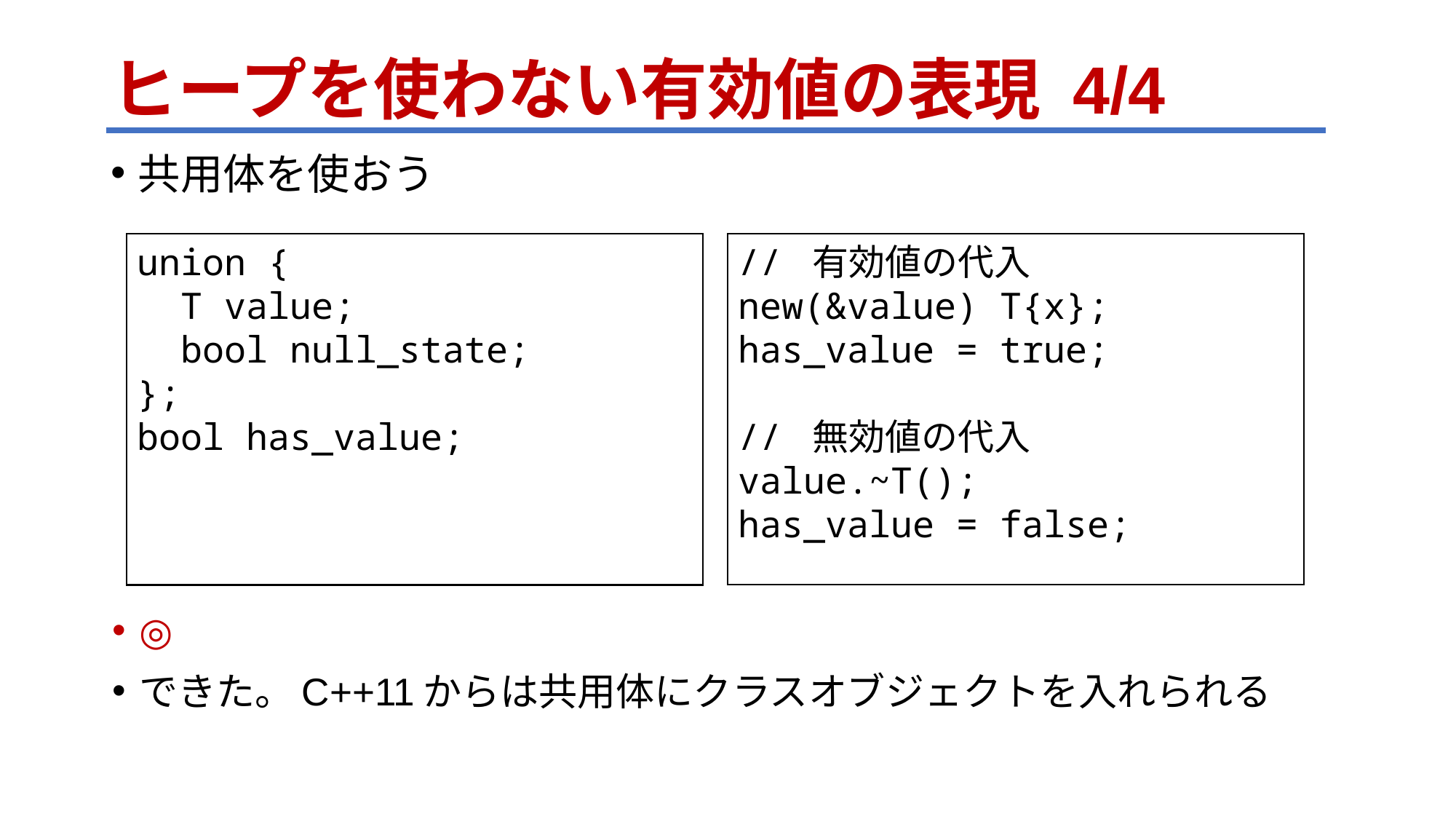

# ヒープを使わない有効値の表現 4/4
共用体を使おう
// 有効値の代入
new(&value) T{x};
has_value = true;

// 無効値の代入
value.~T();
has_value = false;
union {
  T value;
  bool null_state;
};
bool has_value;
◎
できた。C++11からは共用体にクラスオブジェクトを入れられる